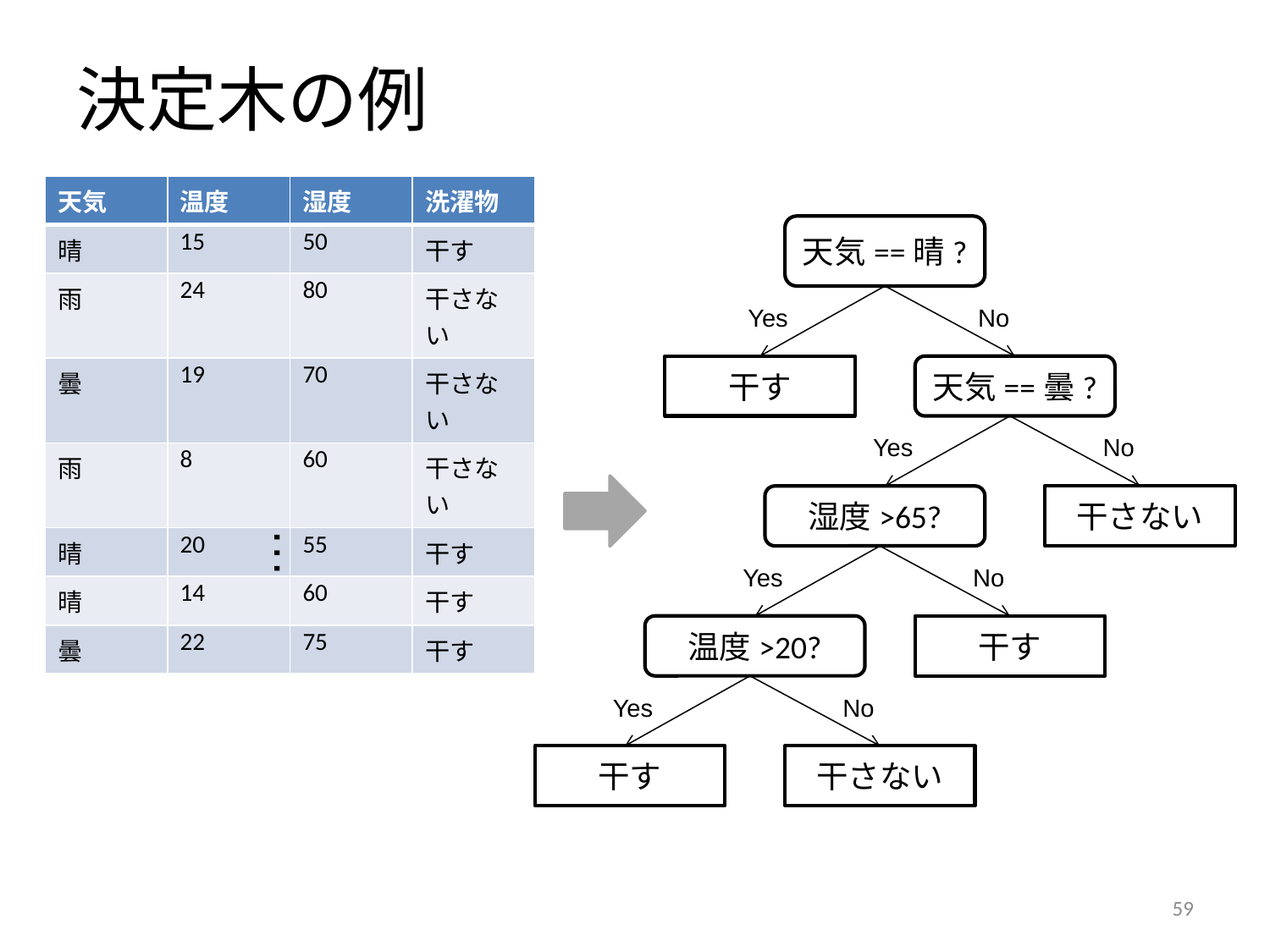

# 決定木の例
| 天気 | 温度 | 湿度 | 洗濯物 |
| --- | --- | --- | --- |
| 晴 | 15 | 50 | 干す |
| 雨 | 24 | 80 | 干さない |
| 曇 | 19 | 70 | 干さない |
| 雨 | 8 | 60 | 干さない |
| 晴 | 20 | 55 | 干す |
| 晴 | 14 | 60 | 干す |
| 曇 | 22 | 75 | 干す |
天気==晴?
Yes
No
干す
天気==曇?
Yes
No

湿度>65?
干さない
…
Yes
No
温度>20?
干す
Yes
No
干す
干さない
59